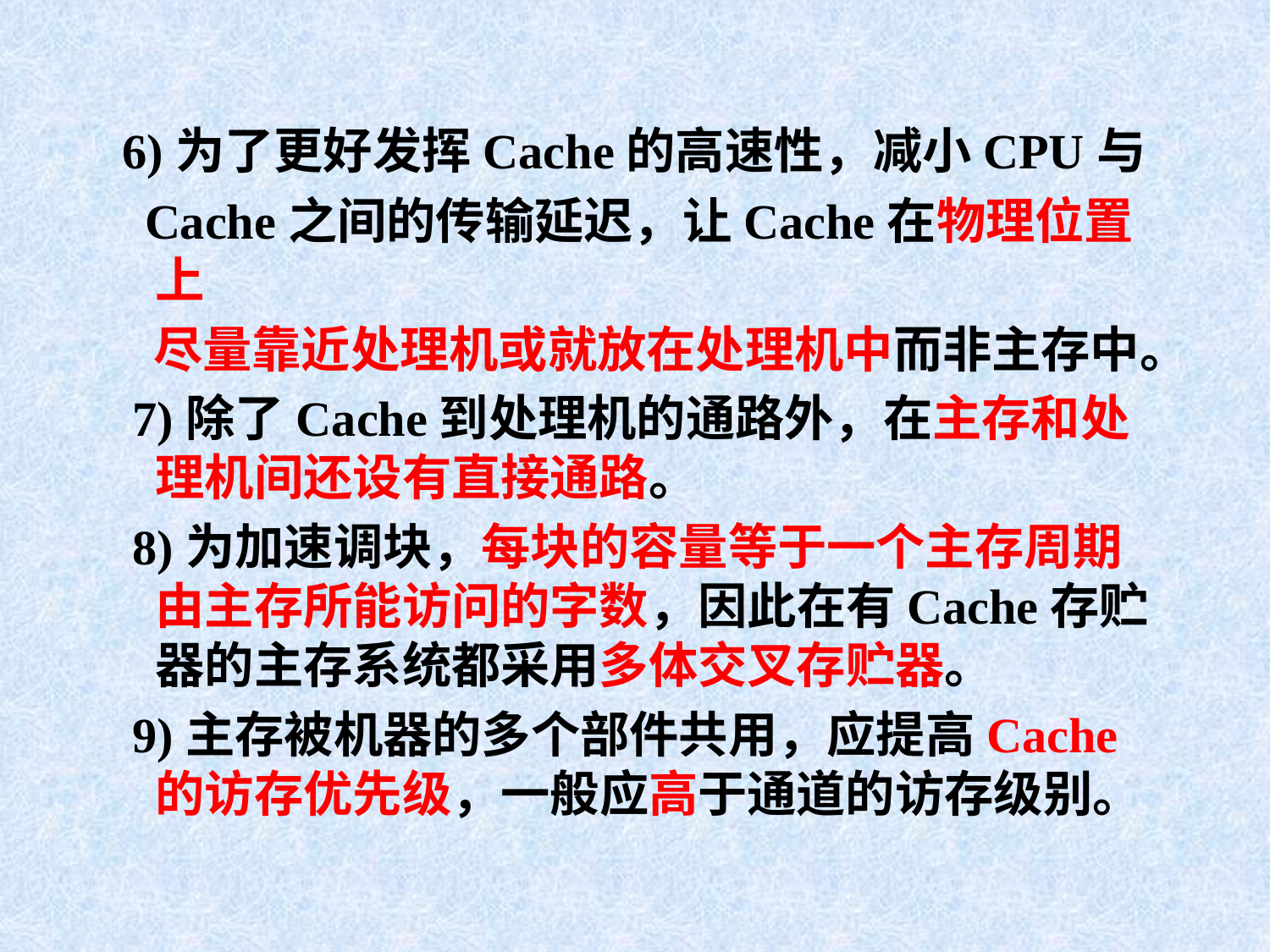

6)为了更好发挥Cache的高速性，减小CPU与
   Cache之间的传输延迟，让Cache在物理位置上
   尽量靠近处理机或就放在处理机中而非主存中。
  7)除了Cache到处理机的通路外，在主存和处理机间还设有直接通路。
  8)为加速调块，每块的容量等于一个主存周期由主存所能访问的字数，因此在有Cache存贮器的主存系统都采用多体交叉存贮器。
  9)主存被机器的多个部件共用，应提高Cache的访存优先级，一般应高于通道的访存级别。